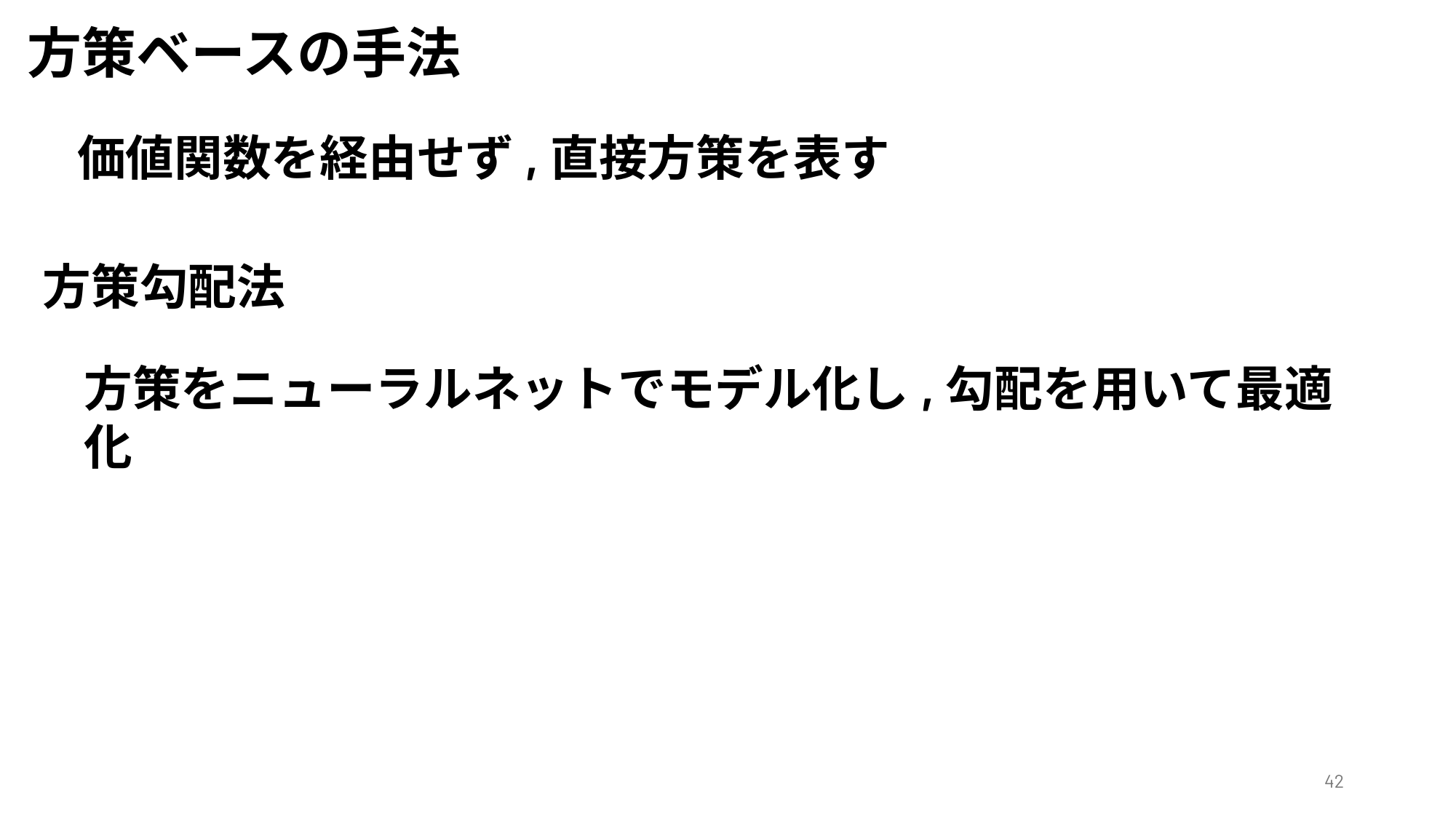

方策ベースの手法
価値関数を経由せず,直接方策を表す
方策勾配法
方策をニューラルネットでモデル化し,勾配を用いて最適化
42